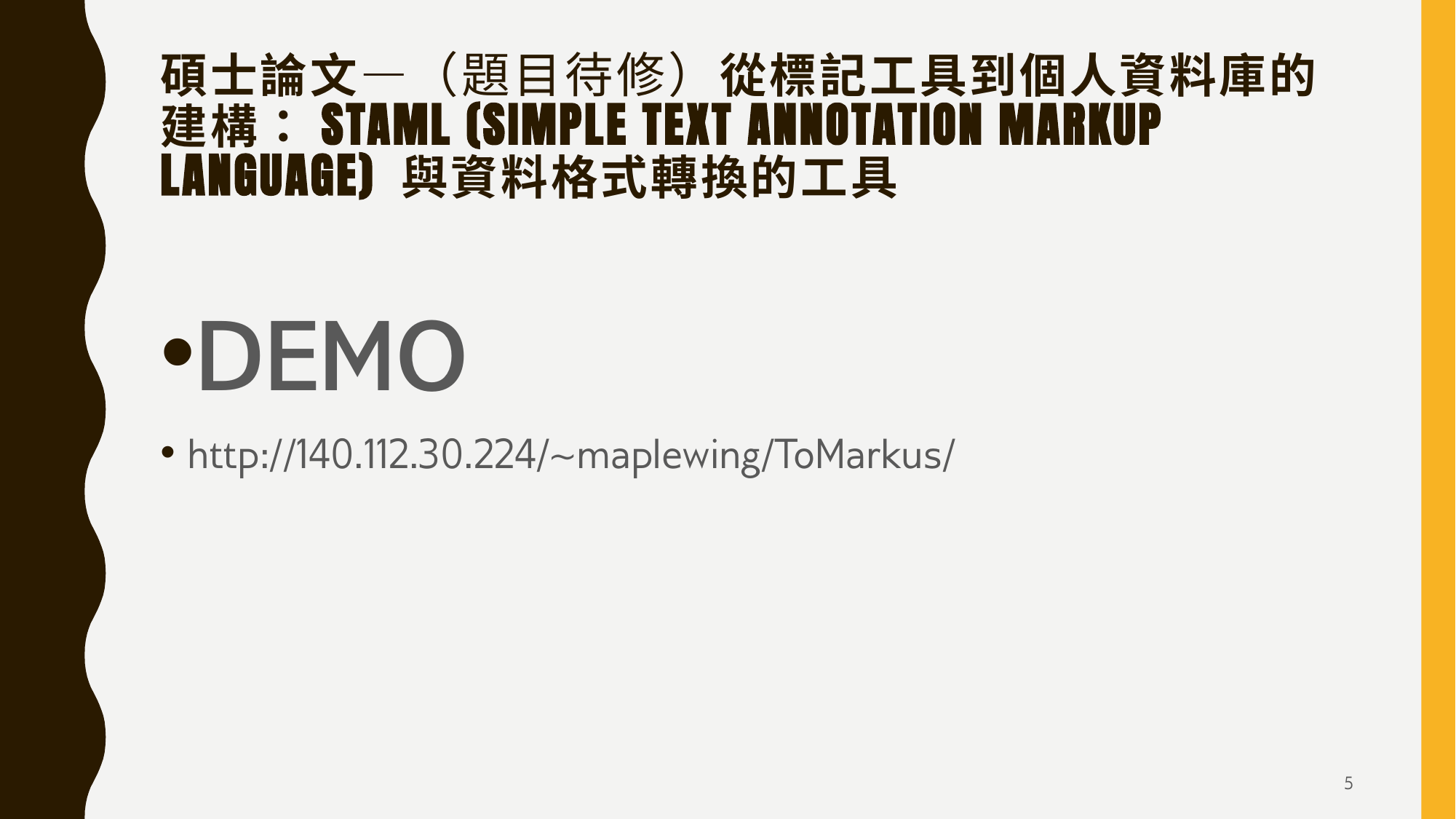

# 碩士論文—（題目待修）從標記工具到個人資料庫的建構：STAML (Simple Text Annotation Markup Language) 與資料格式轉換的工具
DEMO
http://140.112.30.224/~maplewing/ToMarkus/
5